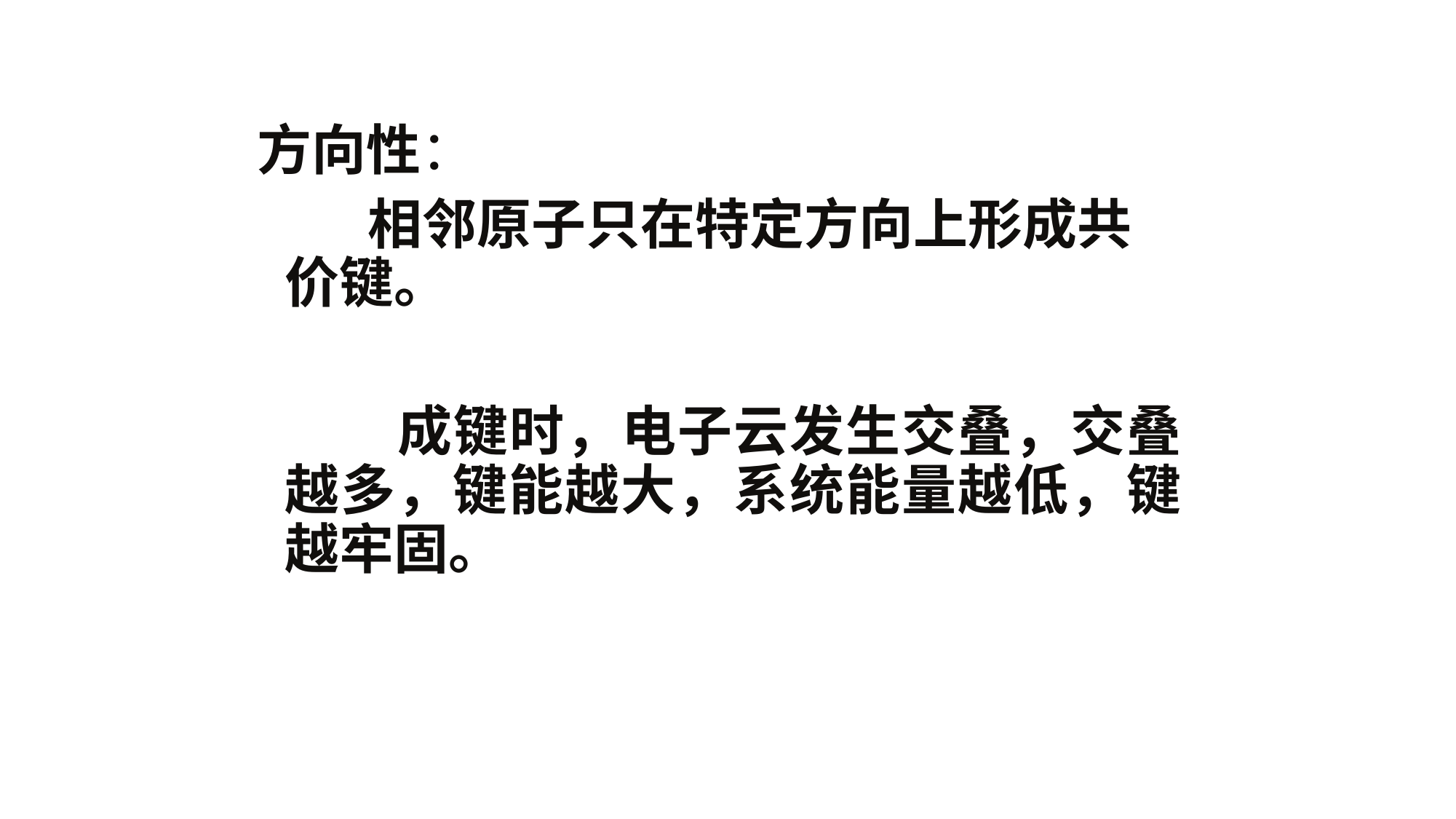

#
方向性：
        相邻原子只在特定方向上形成共价键。

         成键时，电子云发生交叠，交叠越多，键能越大，系统能量越低，键越牢固。